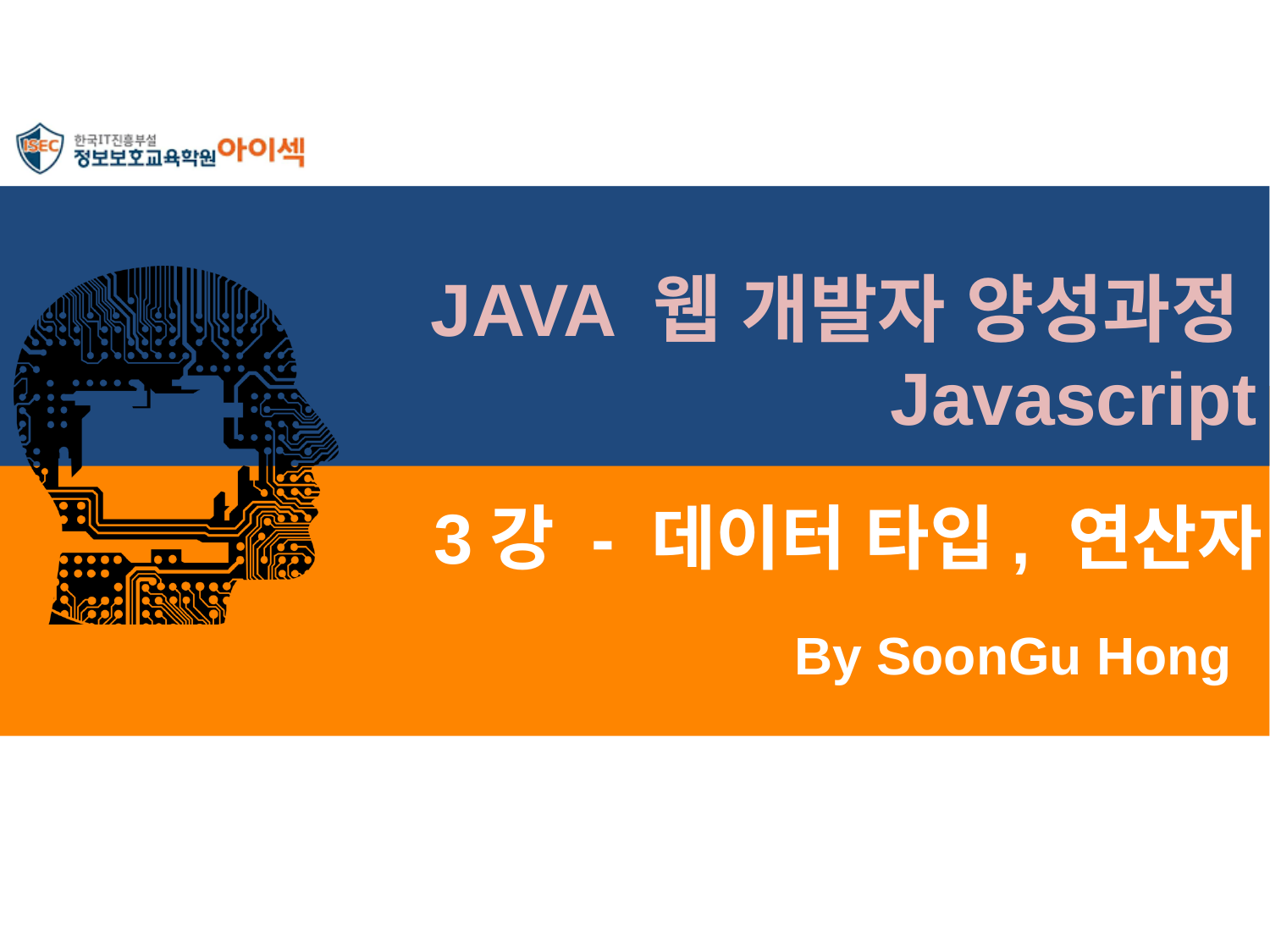

JAVA 웹 개발자 양성과정Javascript
# 3강 - 데이터 타입, 연산자
By SoonGu Hong